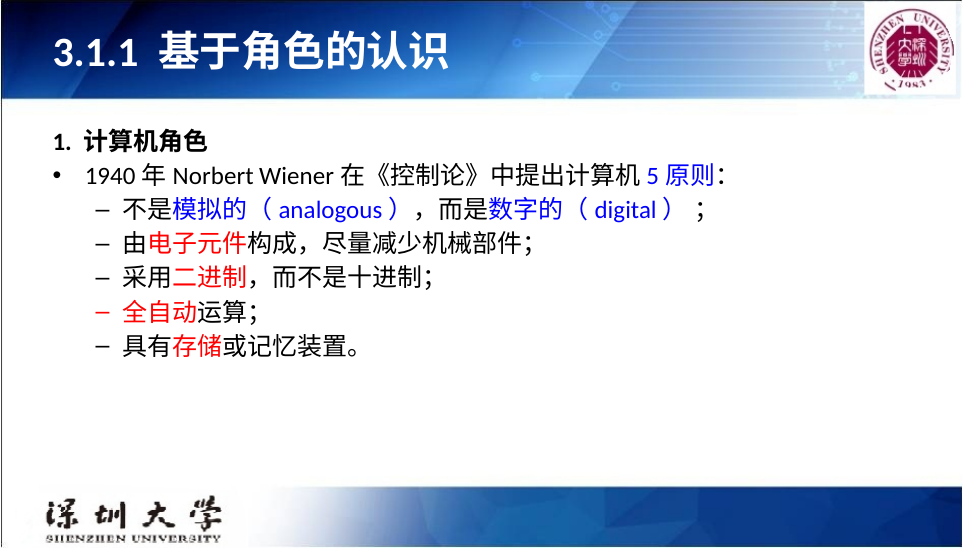

# 3.1.1 基于角色的认识
1. 计算机角色
1940年Norbert Wiener在《控制论》中提出计算机5原则：
不是模拟的（analogous），而是数字的（digital） ；
由电子元件构成，尽量减少机械部件；
采用二进制，而不是十进制；
全自动运算；
具有存储或记忆装置。
85